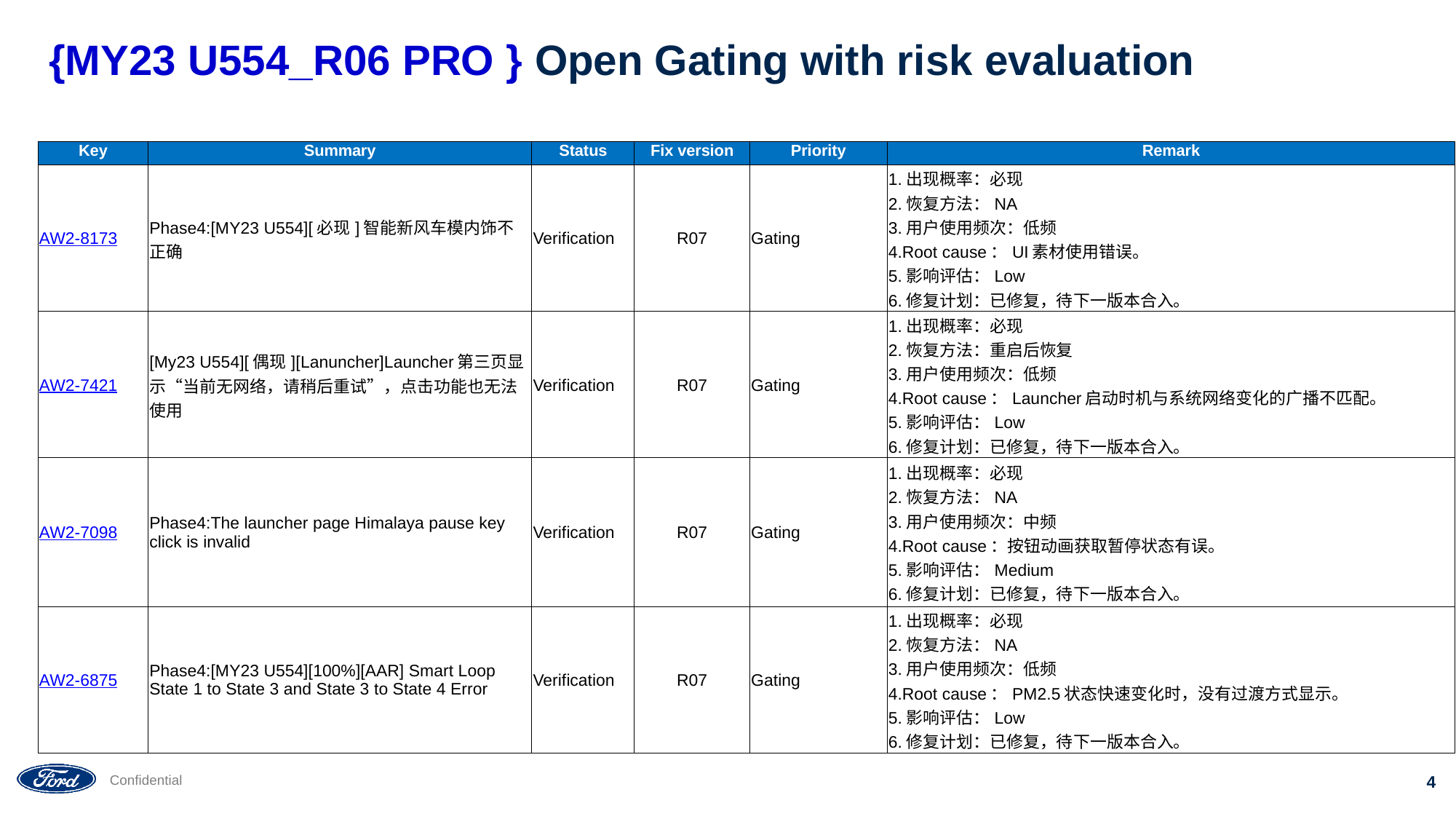

# {MY23 U554_R06 PRO } Open Gating with risk evaluation
| Key | Summary | Status | Fix version | Priority | Remark |
| --- | --- | --- | --- | --- | --- |
| AW2-8173 | Phase4:[MY23 U554][必现]智能新风车模内饰不正确 | Verification | R07 | Gating | 1.出现概率：必现 2.恢复方法：NA 3.用户使用频次：低频 4.Root cause：UI素材使用错误。 5.影响评估：Low 6.修复计划：已修复，待下一版本合入。 |
| AW2-7421 | [My23 U554][偶现][Lanuncher]Launcher第三页显示“当前无网络，请稍后重试”，点击功能也无法使用 | Verification | R07 | Gating | 1.出现概率：必现 2.恢复方法：重启后恢复 3.用户使用频次：低频 4.Root cause：Launcher启动时机与系统网络变化的广播不匹配。 5.影响评估：Low 6.修复计划：已修复，待下一版本合入。 |
| AW2-7098 | Phase4:The launcher page Himalaya pause key click is invalid | Verification | R07 | Gating | 1.出现概率：必现 2.恢复方法：NA 3.用户使用频次：中频 4.Root cause：按钮动画获取暂停状态有误。 5.影响评估：Medium 6.修复计划：已修复，待下一版本合入。 |
| AW2-6875 | Phase4:[MY23 U554][100%][AAR] Smart Loop State 1 to State 3 and State 3 to State 4 Error | Verification | R07 | Gating | 1.出现概率：必现 2.恢复方法：NA 3.用户使用频次：低频 4.Root cause：PM2.5状态快速变化时，没有过渡方式显示。 5.影响评估：Low 6.修复计划：已修复，待下一版本合入。 |